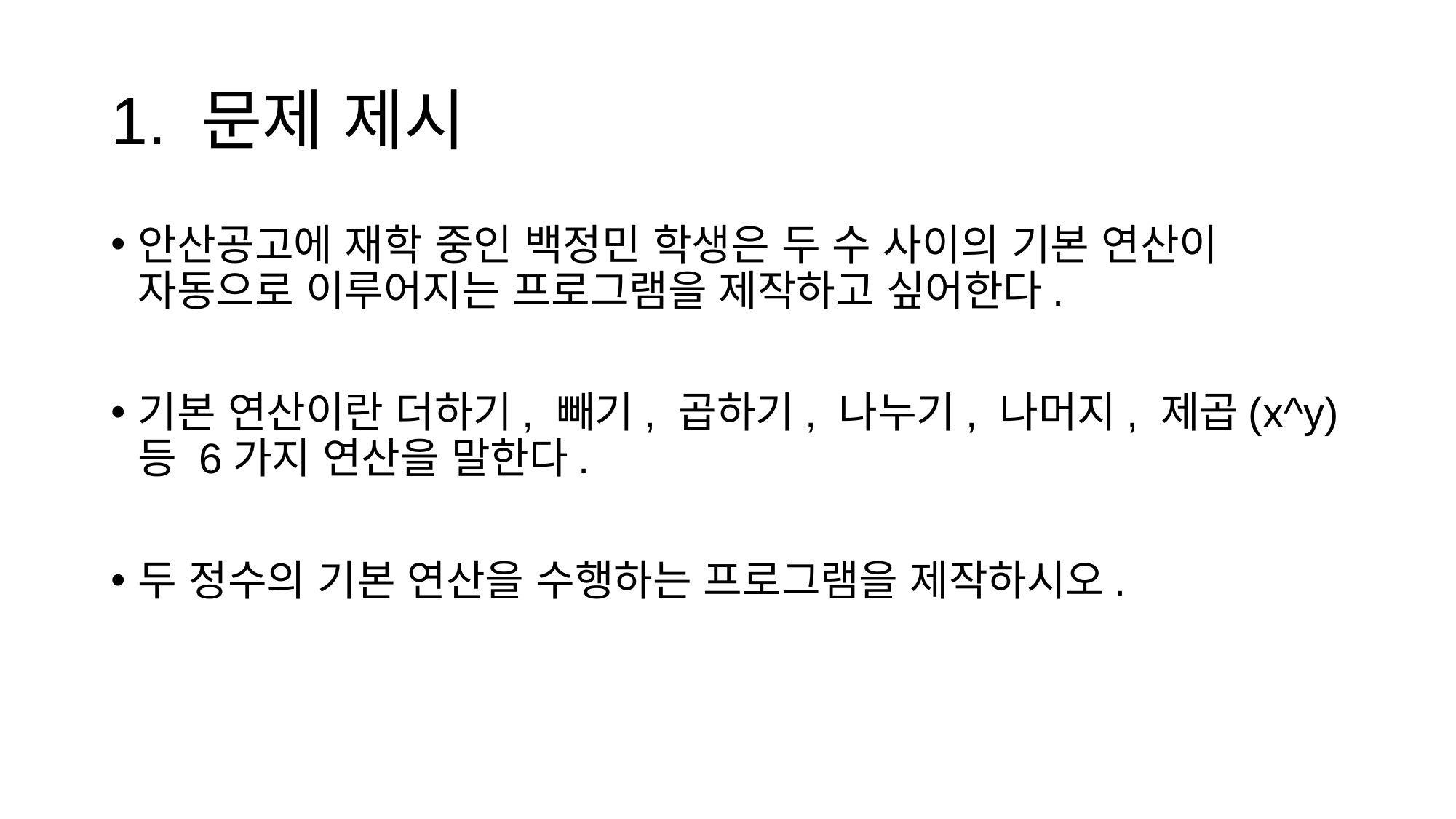

# 1. 문제 제시
안산공고에 재학 중인 백정민 학생은 두 수 사이의 기본 연산이 자동으로 이루어지는 프로그램을 제작하고 싶어한다.

기본 연산이란 더하기, 빼기, 곱하기, 나누기, 나머지, 제곱(x^y) 등 6가지 연산을 말한다.

두 정수의 기본 연산을 수행하는 프로그램을 제작하시오.